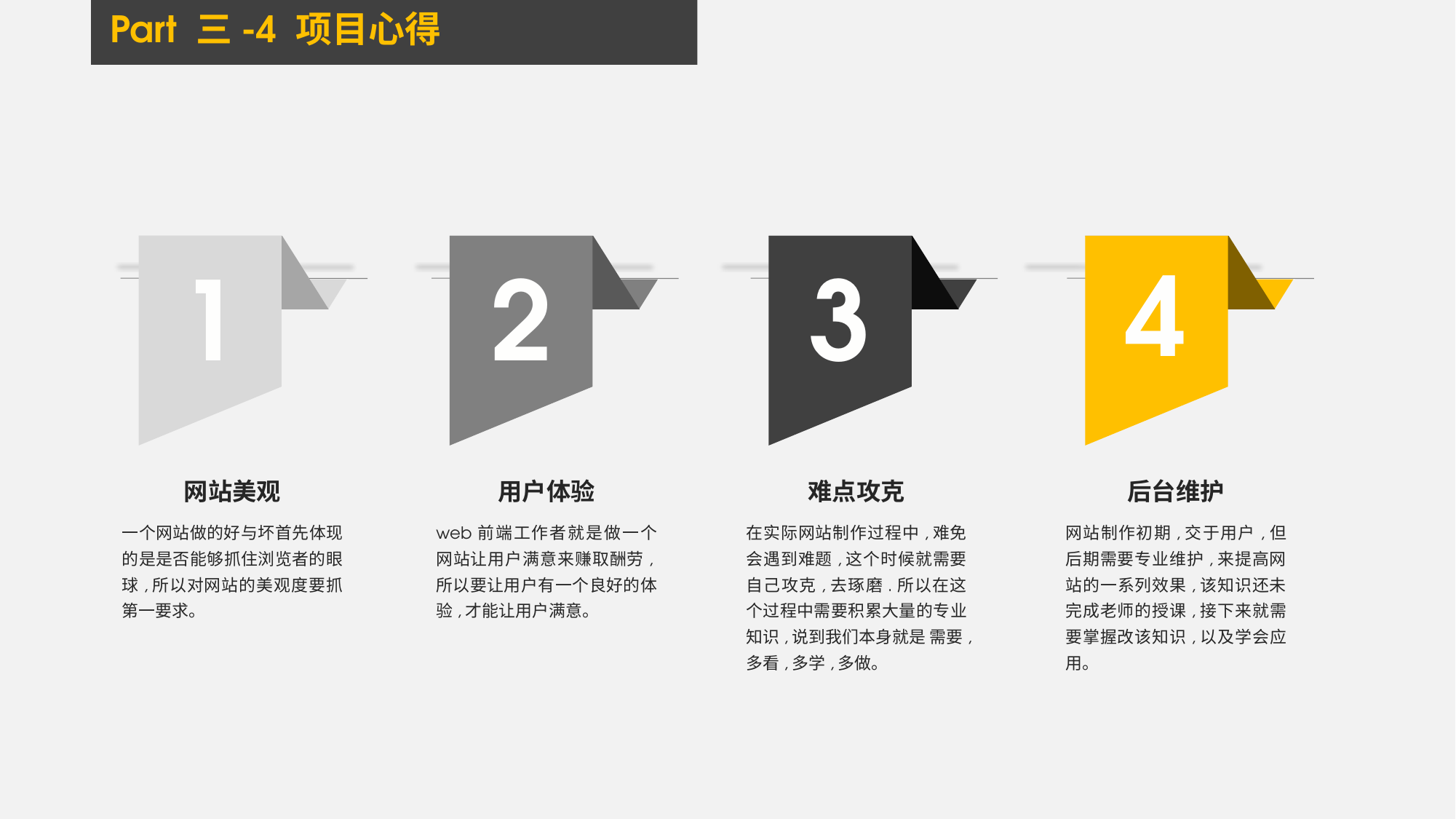

Part 三-4 项目心得

网站美观
一个网站做的好与坏首先体现的是是否能够抓住浏览者的眼球,所以对网站的美观度要抓第一要求。

用户体验
web前端工作者就是做一个网站让用户满意来赚取酬劳,所以要让用户有一个良好的体验,才能让用户满意。

难点攻克
在实际网站制作过程中,难免会遇到难题,这个时候就需要自己攻克,去琢磨.所以在这个过程中需要积累大量的专业知识,说到我们本身就是 需要,多看,多学,多做。

后台维护
网站制作初期,交于用户,但后期需要专业维护,来提高网站的一系列效果,该知识还未完成老师的授课,接下来就需要掌握改该知识,以及学会应用。
4
1
2
3